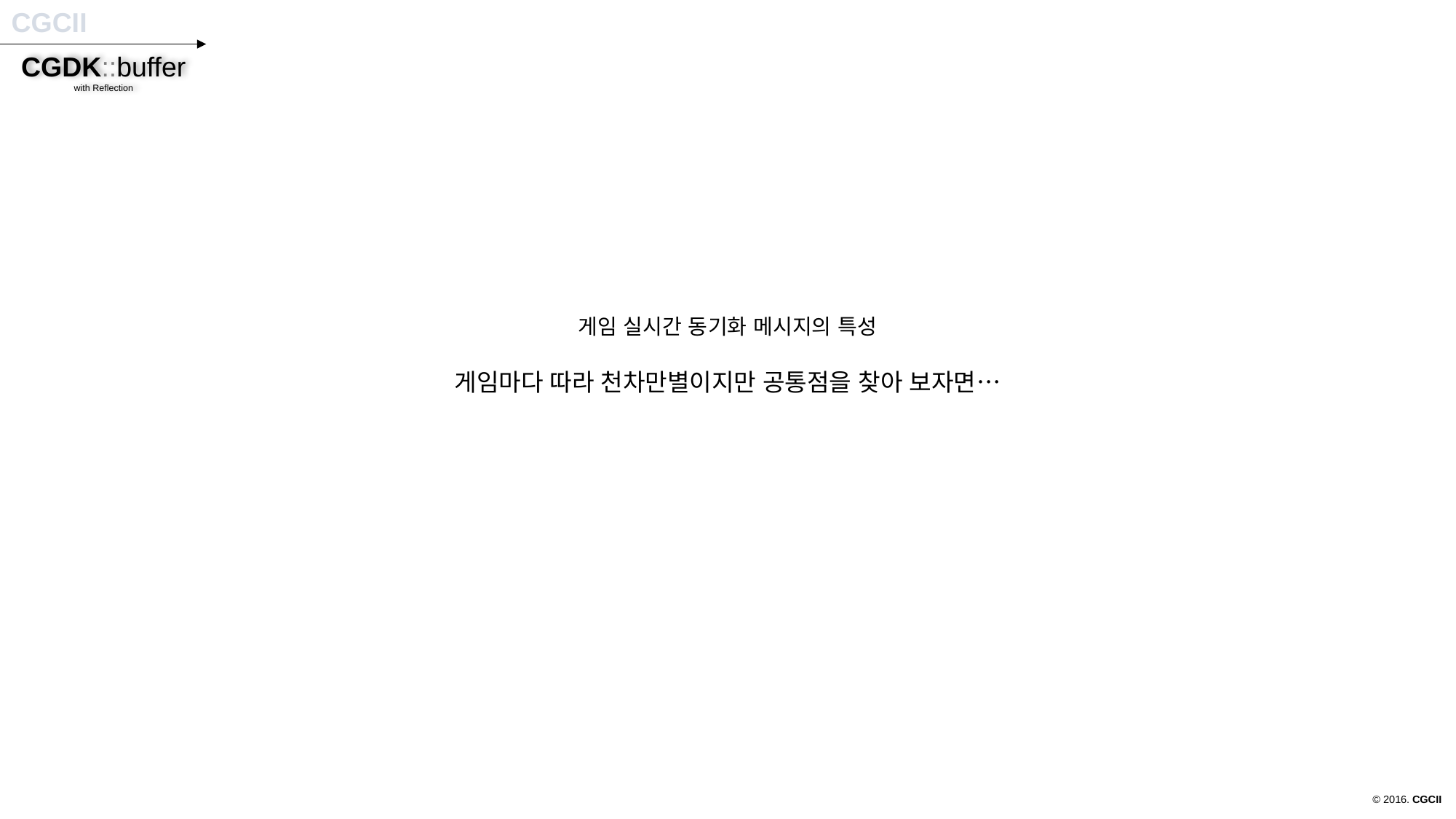

CGCII
CGDK::buffer
with Reflection

게임 실시간 동기화 메시지의 특성
게임마다 따라 천차만별이지만 공통점을 찾아 보자면…
© 2016. CGCII